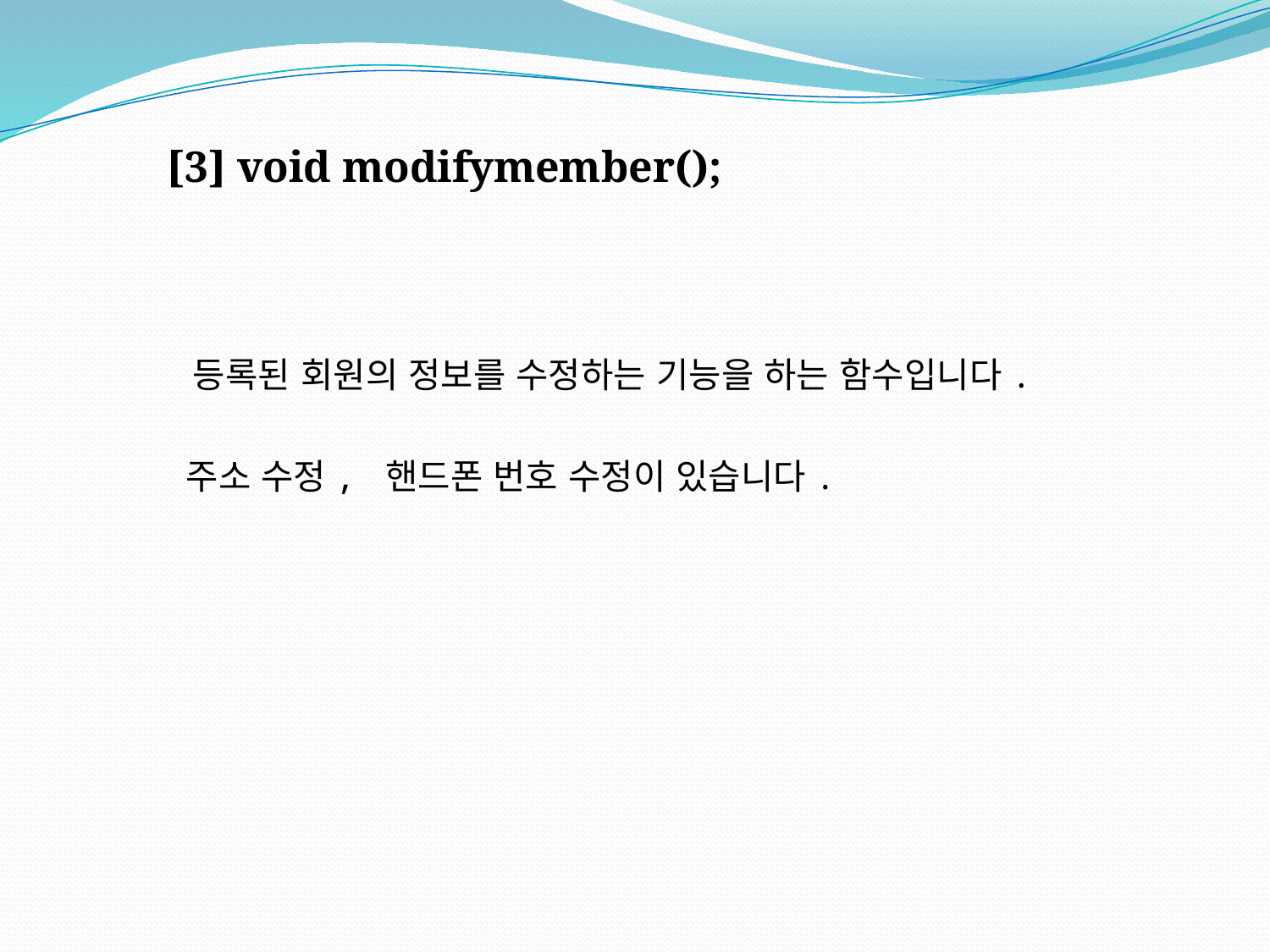

[3] void modifymember();

 등록된 회원의 정보를 수정하는 기능을 하는 함수입니다.

 주소 수정, 핸드폰 번호 수정이 있습니다.